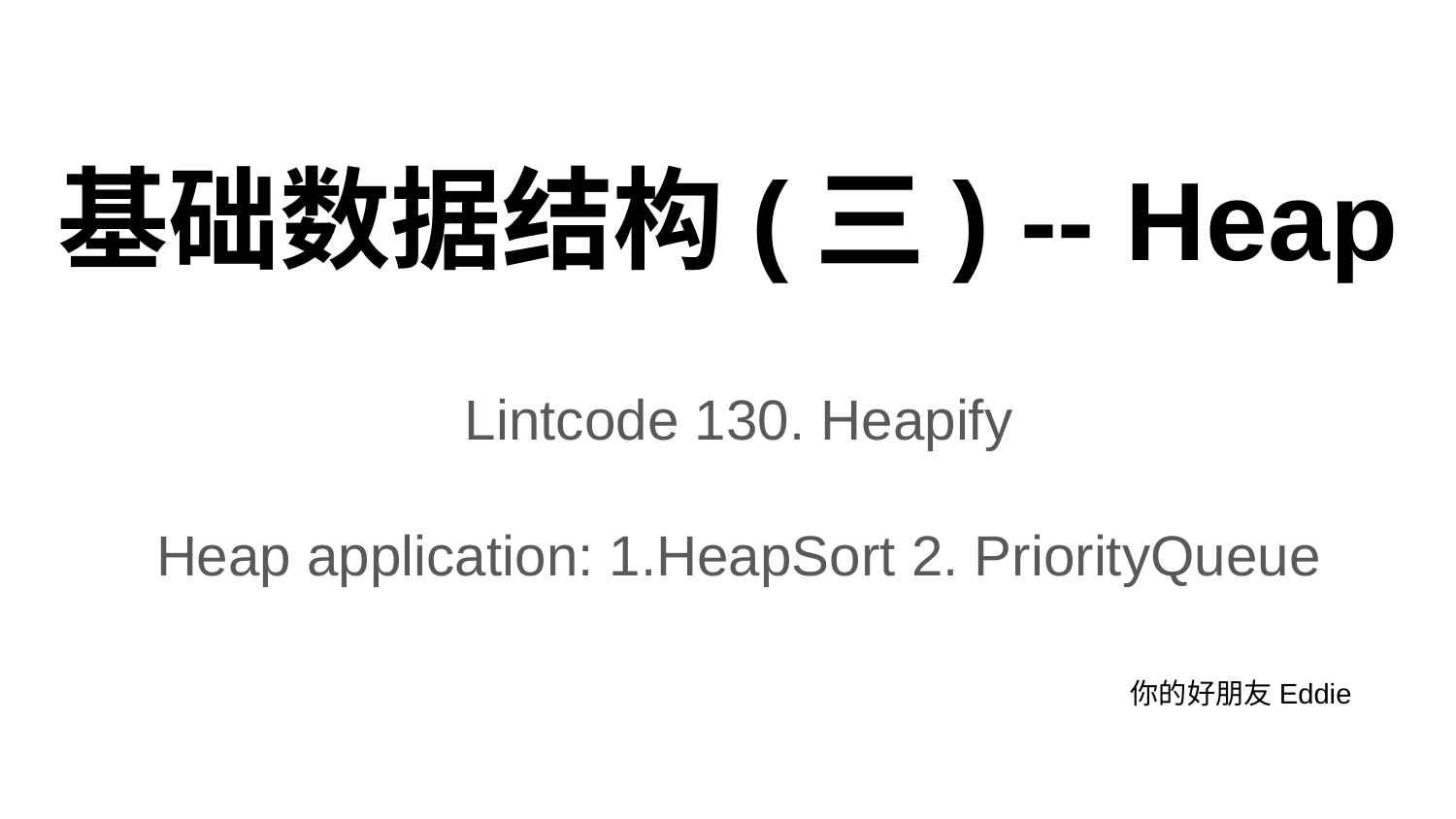

# 基础数据结构(三) -- Heap
Lintcode 130. Heapify

Heap application: 1.HeapSort 2. PriorityQueue
你的好朋友Eddie